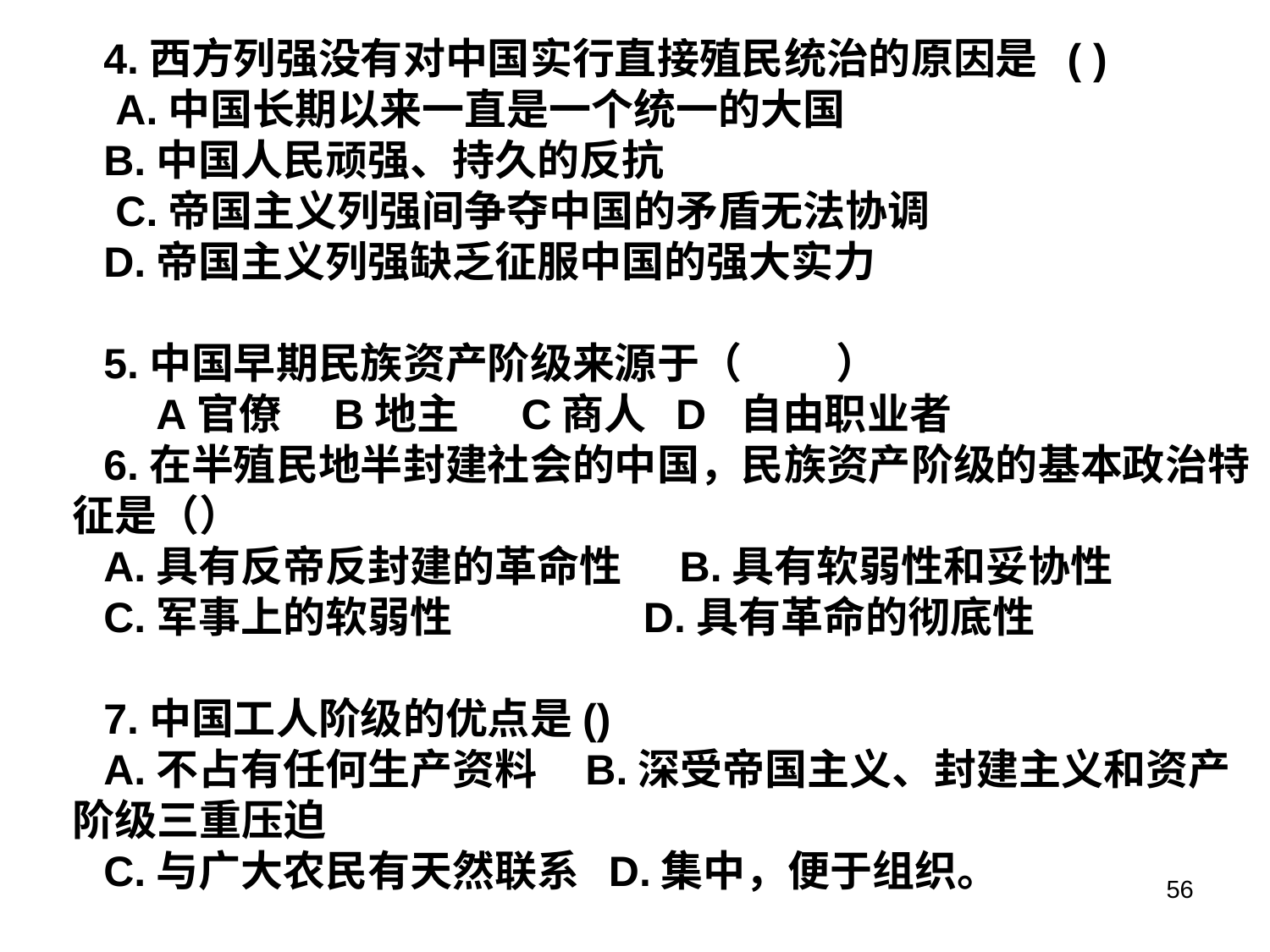

4.西方列强没有对中国实行直接殖民统治的原因是  ( )
 A.中国长期以来一直是一个统一的大国
B.中国人民顽强、持久的反抗
 C.帝国主义列强间争夺中国的矛盾无法协调
D.帝国主义列强缺乏征服中国的强大实力

5.中国早期民族资产阶级来源于（ 　　）
　A官僚　B地主　 C商人  D  自由职业者
6.在半殖民地半封建社会的中国，民族资产阶级的基本政治特征是（）
A.具有反帝反封建的革命性     B.具有软弱性和妥协性
C.军事上的软弱性                   D.具有革命的彻底性

7.中国工人阶级的优点是()
A.不占有任何生产资料    B.深受帝国主义、封建主义和资产阶级三重压迫
C.与广大农民有天然联系  D.集中，便于组织。
56